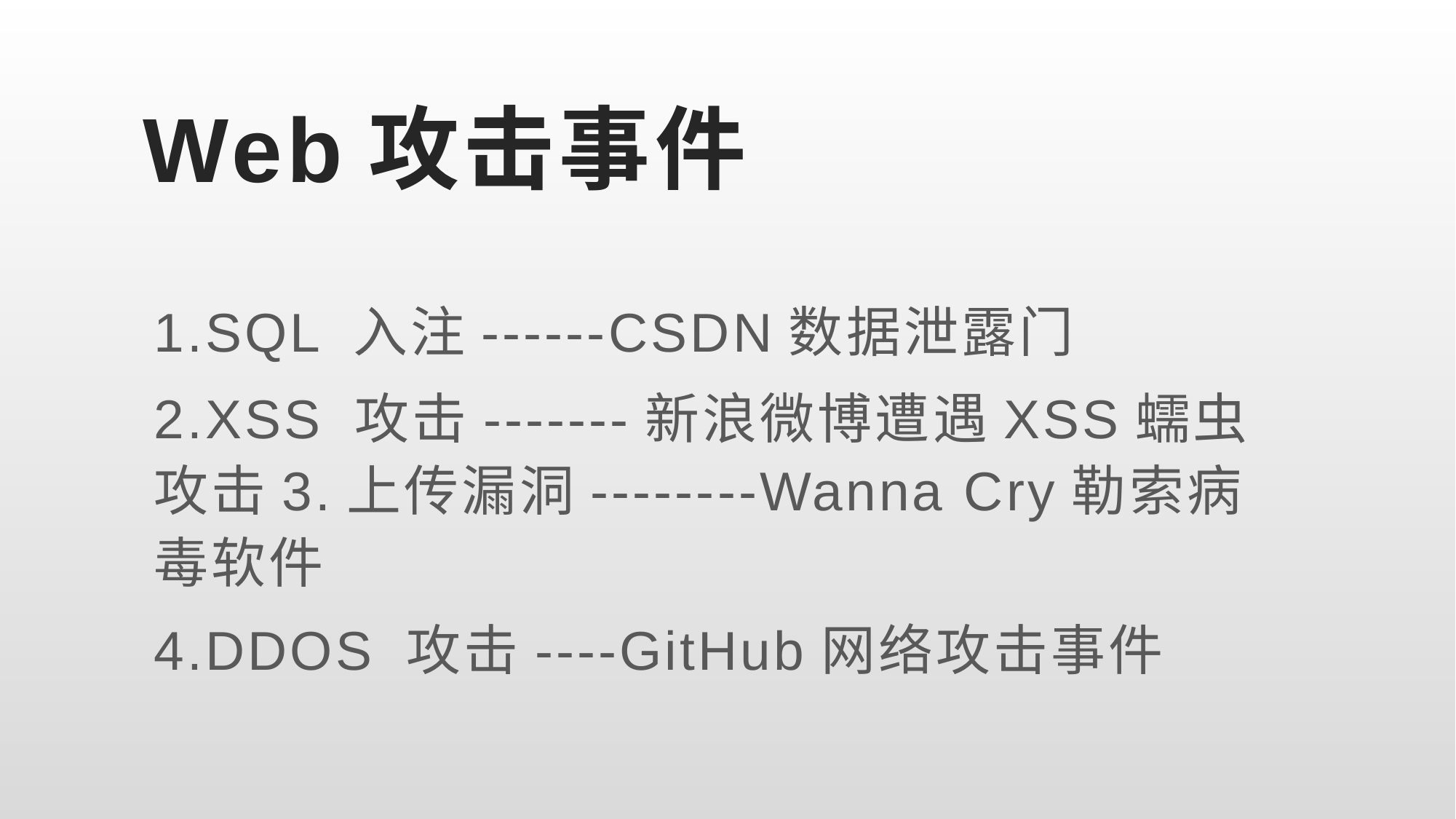

# Web攻击事件
1.SQL 入注------CSDN数据泄露门
2.XSS 攻击-------新浪微博遭遇XSS蠕虫攻击3.上传漏洞--------Wanna Cry勒索病毒软件
4.DDOS 攻击----GitHub网络攻击事件